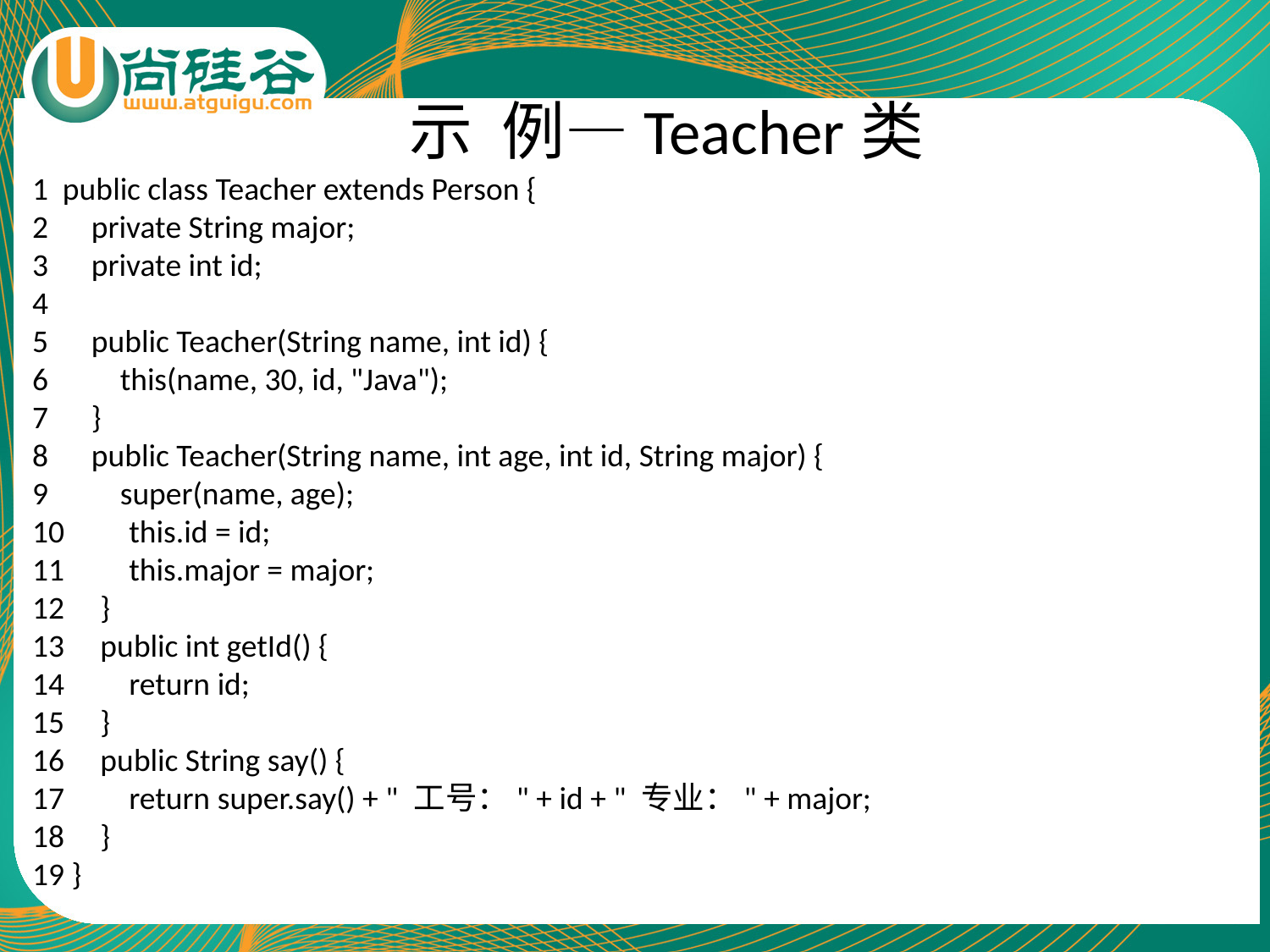

# 示  例—Teacher类
1  public class Teacher extends Person {
2      private String major;
3      private int id;
4
5      public Teacher(String name, int id) {
6          this(name, 30, id, "Java");
7      }
8      public Teacher(String name, int age, int id, String major) {
9          super(name, age);
10         this.id = id;
11         this.major = major;
12     }
13     public int getId() {
14         return id;
15     }
16     public String say() {
17         return super.say() + " 工号：" + id + " 专业：" + major;
18     }
19 }